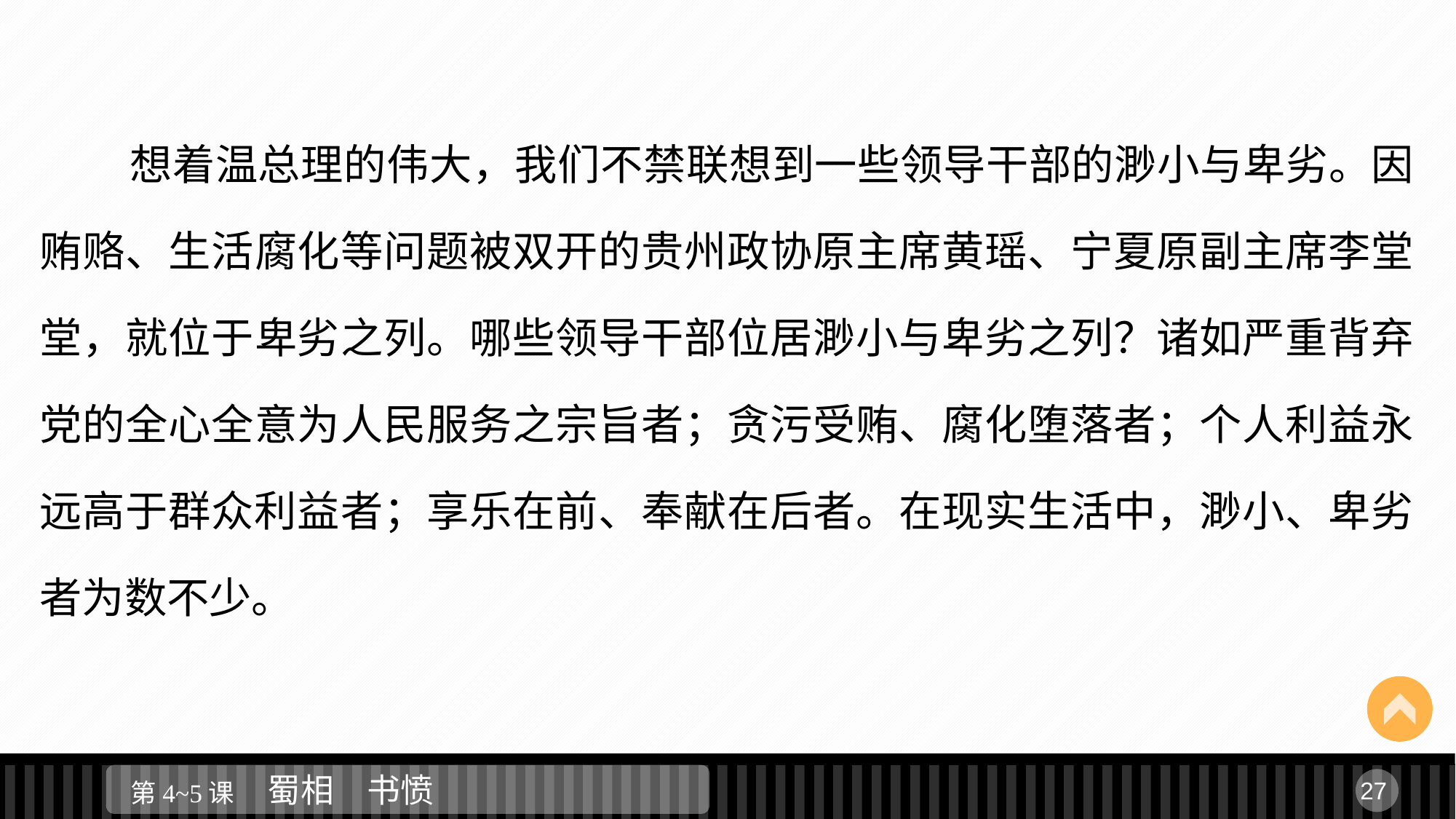

想着温总理的伟大，我们不禁联想到一些领导干部的渺小与卑劣。因贿赂、生活腐化等问题被双开的贵州政协原主席黄瑶、宁夏原副主席李堂堂，就位于卑劣之列。哪些领导干部位居渺小与卑劣之列？诸如严重背弃党的全心全意为人民服务之宗旨者；贪污受贿、腐化堕落者；个人利益永远高于群众利益者；享乐在前、奉献在后者。在现实生活中，渺小、卑劣者为数不少。